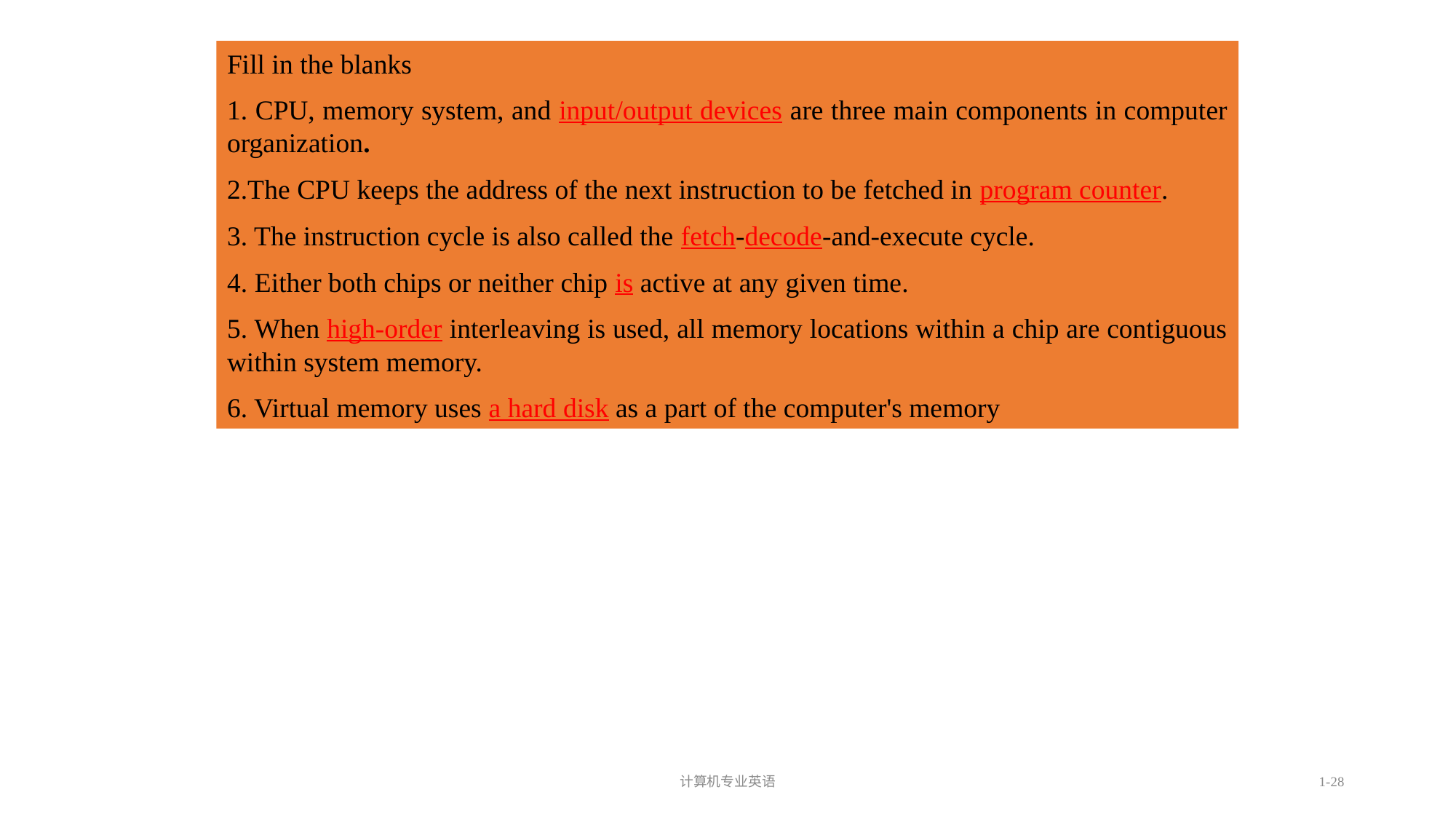

计算机专业英语
1-28
Fill in the blanks
1. CPU, memory system, and input/output devices are three main components in computer organization.
2.The CPU keeps the address of the next instruction to be fetched in program counter.
3. The instruction cycle is also called the fetch-decode-and-execute cycle.
4. Either both chips or neither chip is active at any given time.
5. When high-order interleaving is used, all memory locations within a chip are contiguous within system memory.
6. Virtual memory uses a hard disk as a part of the computer's memory